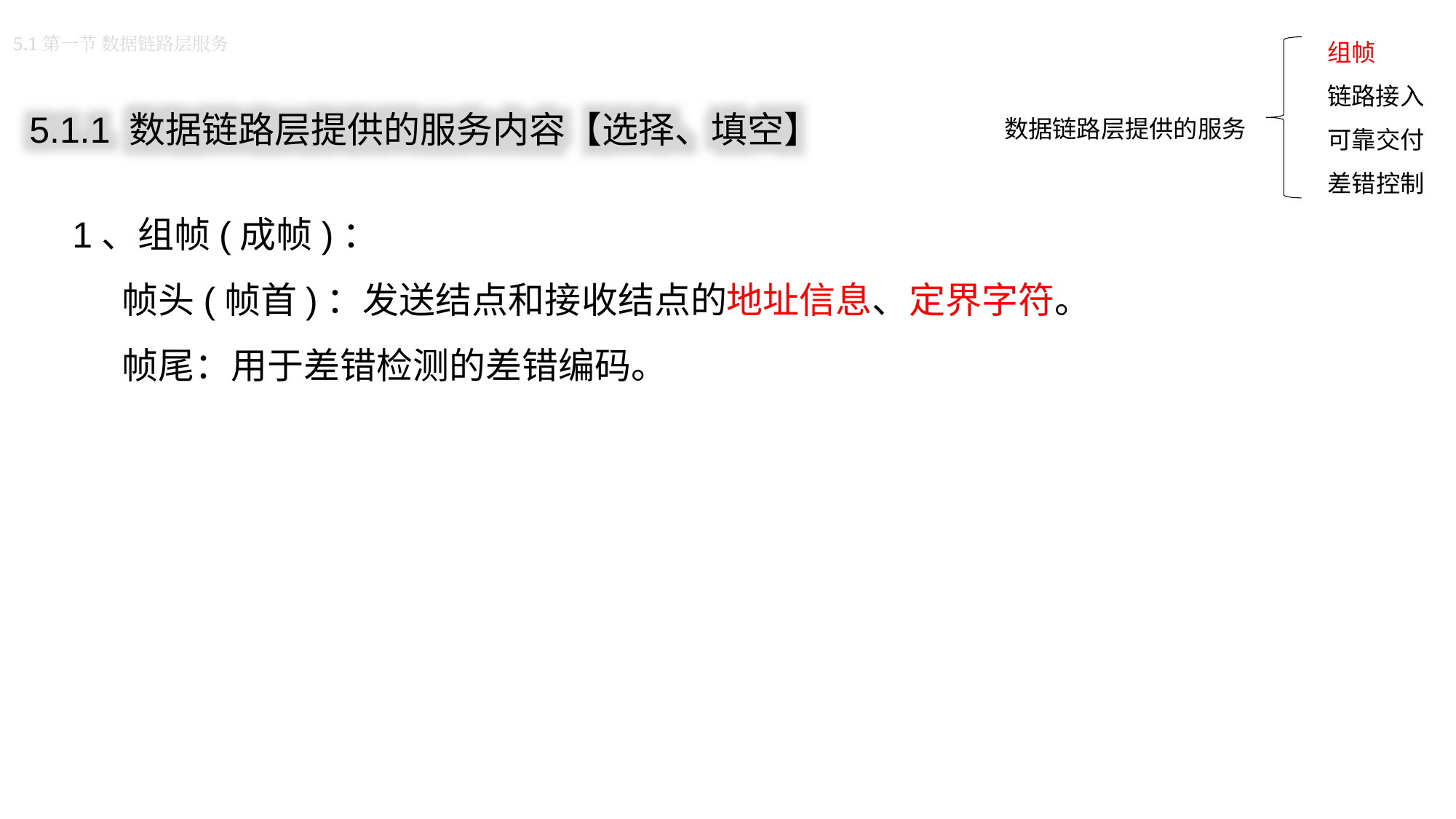

组帧
链路接入
可靠交付
差错控制
5.1第一节 数据链路层服务

5.1.1 数据链路层提供的服务内容【选择、填空】
数据链路层提供的服务
1、组帧(成帧)：
     帧头(帧首)：发送结点和接收结点的地址信息、定界字符。
     帧尾：用于差错检测的差错编码。